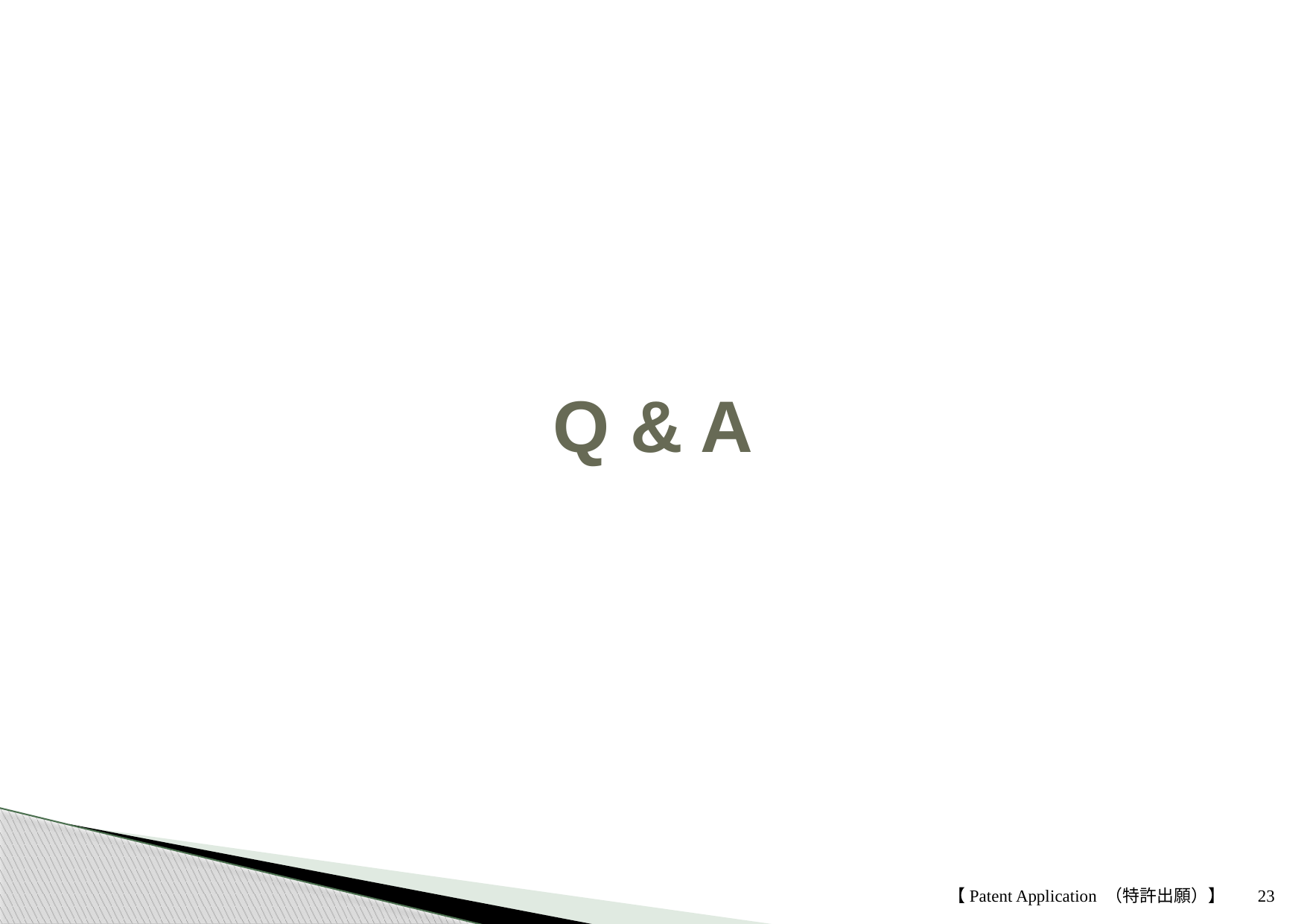

Q & A
【Patent Application （特許出願）】
23